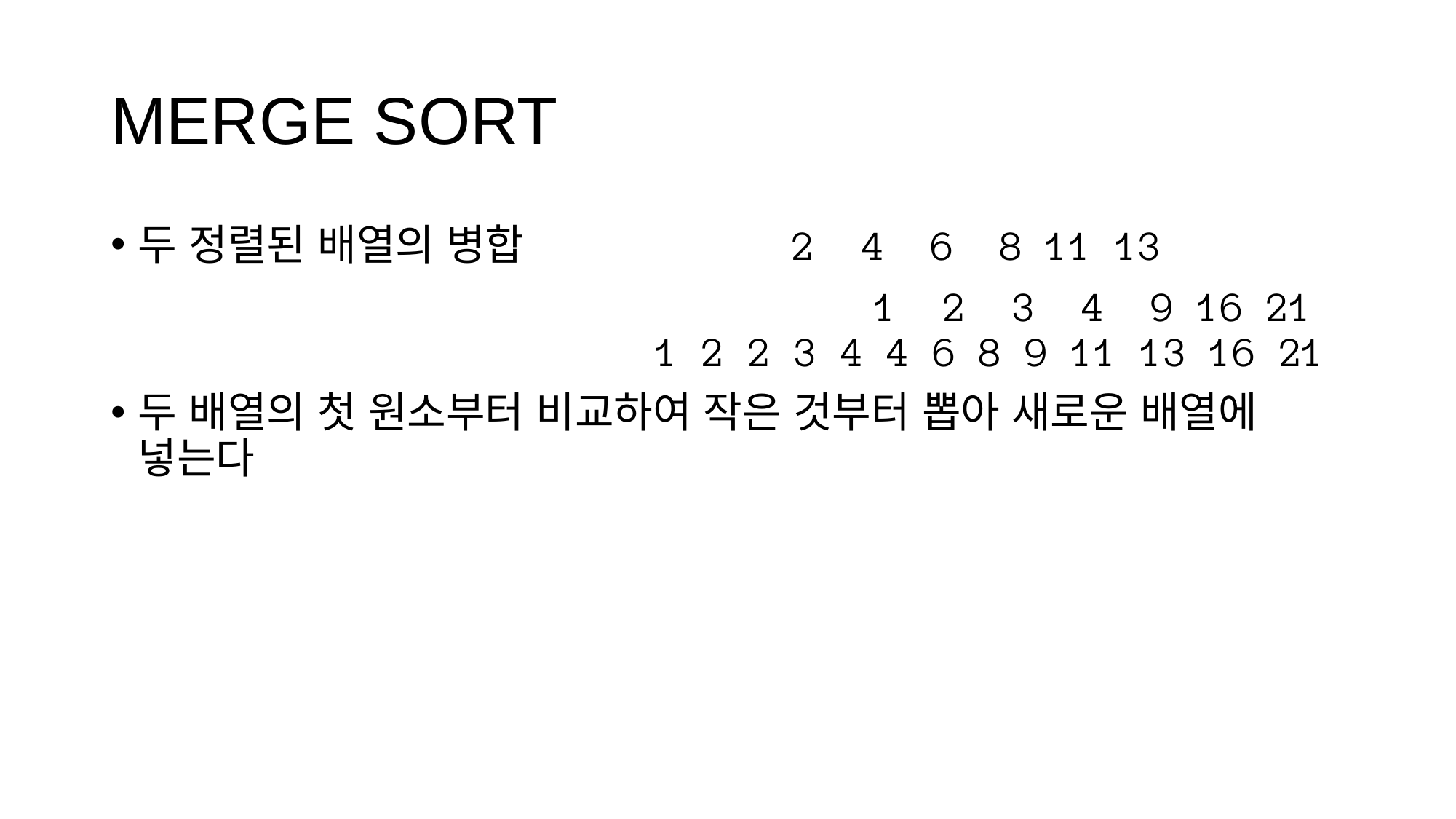

# MERGE SORT
두 정렬된 배열의 병합 			2  4  6  8 11 13
							1  2  3  4  9 16 21					1 2 2 3 4 4 6 8 9 11 13 16 21
두 배열의 첫 원소부터 비교하여 작은 것부터 뽑아 새로운 배열에 넣는다